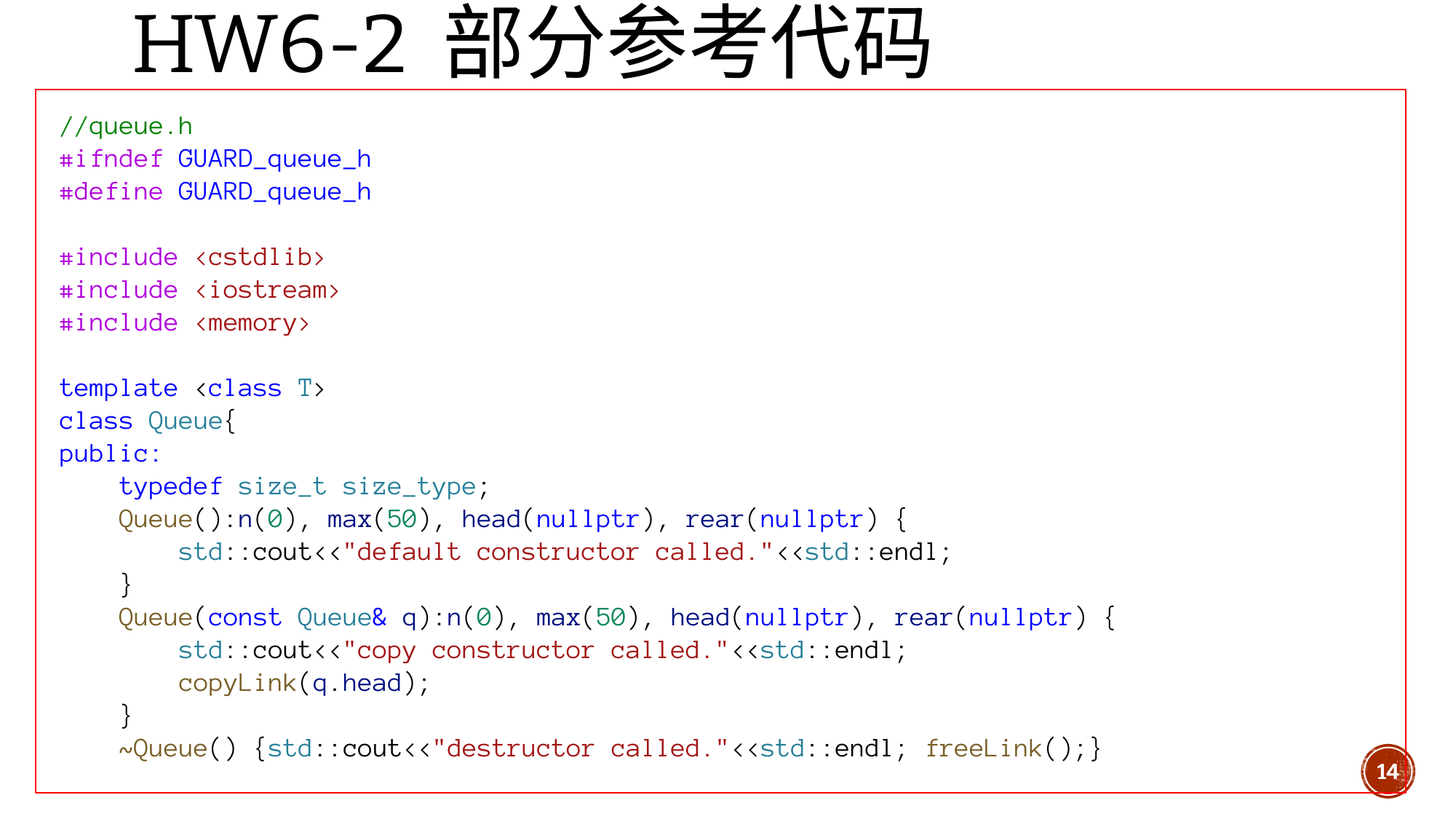

# HW6-2 部分参考代码

//queue.h
#ifndef GUARD_queue_h
#define GUARD_queue_h

#include <cstdlib>
#include <iostream>
#include <memory>

template <class T>
class Queue{
public:
    typedef size_t size_type;
    Queue():n(0), max(50), head(nullptr), rear(nullptr) {
        std::cout<<"default constructor called."<<std::endl;
    }
    Queue(const Queue& q):n(0), max(50), head(nullptr), rear(nullptr) {
        std::cout<<"copy constructor called."<<std::endl;
        copyLink(q.head);
    }
    ~Queue() {std::cout<<"destructor called."<<std::endl; freeLink();}

14